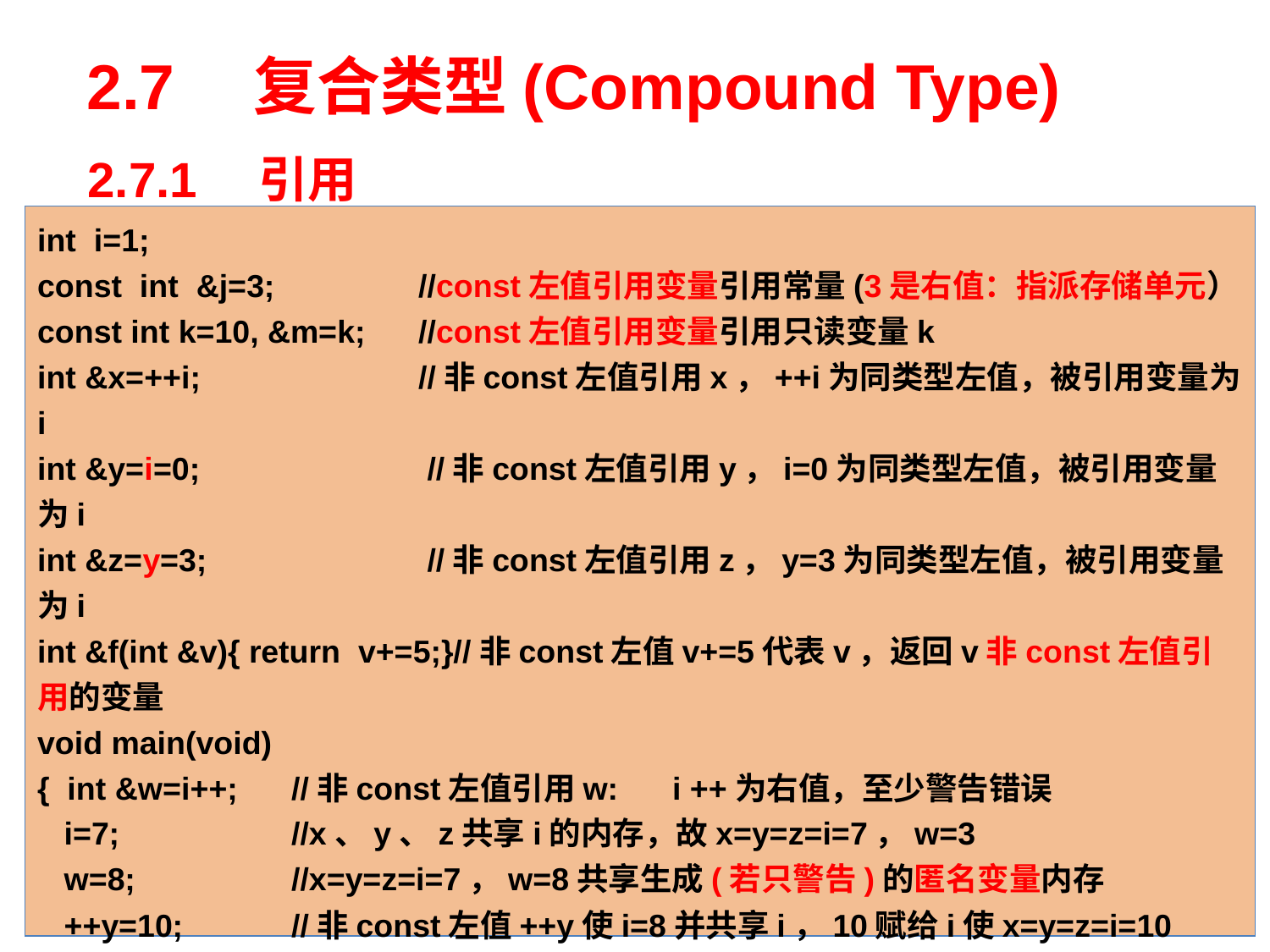

# 2.7　复合类型(Compound Type)
2.7.1　引用
int  i=1;
const  int  &j=3;	 	//const左值引用变量引用常量(3是右值：指派存储单元）
const int k=10, &m=k; 	//const左值引用变量引用只读变量k
int &x=++i;	 	//非const左值引用x，++i为同类型左值，被引用变量为i
int &y=i=0;		 //非const左值引用y，i=0为同类型左值，被引用变量为i
int &z=y=3;		 //非const左值引用z，y=3为同类型左值，被引用变量为i
int &f(int &v){ return  v+=5;}//非const左值v+=5代表v，返回v非const左值引用的变量
void main(void)
{  int &w=i++;  	//非const左值引用w: 	i ++为右值，至少警告错误
   i=7; 		//x、y、z共享i的内存，故x=y=z=i=7，w=3
   w=8; 		//x=y=z=i=7，w=8共享生成(若只警告)的匿名变量内存
   ++y=10;         	//非const左值++y使i=8并共享i，10赋给i使x=y=z=i=10
   (z=9)=15;       	//非const左值z=9使i=9并共享i，15赋给i使x=y=z=i=15
   (f(y)=1)=2;     	//f(y)共享y引用的i，(f(y)=1)共享i ，x=y=z=i=2
}